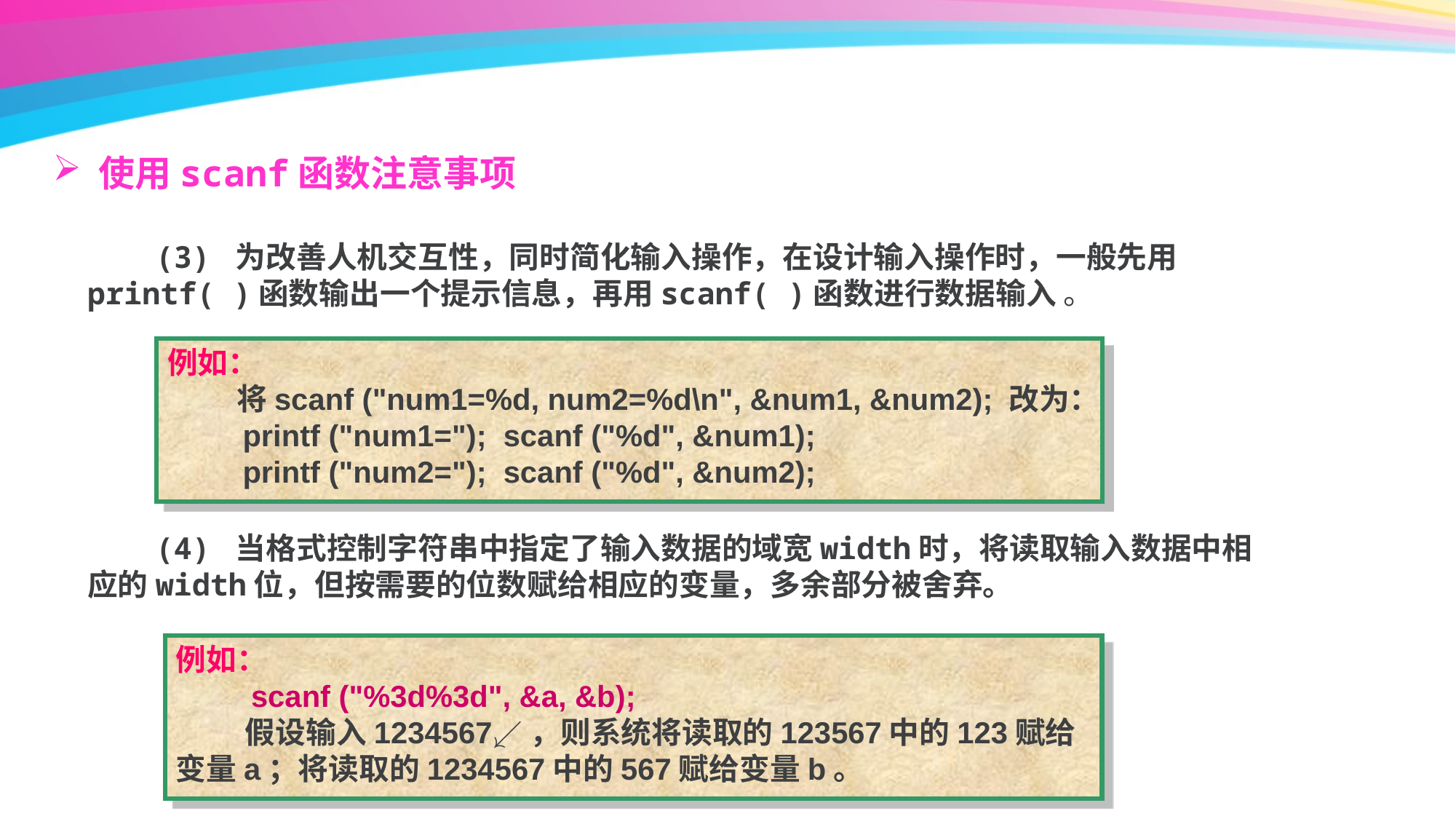

使用scanf函数注意事项
  (3) 为改善人机交互性，同时简化输入操作，在设计输入操作时，一般先用printf( )函数输出一个提示信息，再用scanf( )函数进行数据输入 。

  (4) 当格式控制字符串中指定了输入数据的域宽width时，将读取输入数据中相应的width位，但按需要的位数赋给相应的变量，多余部分被舍弃。
例如：
         将scanf ("num1=%d, num2=%d\n", &num1, &num2); 改为：
         printf ("num1=");  scanf ("%d", &num1);
         printf ("num2=");  scanf ("%d", &num2);
例如：
         scanf ("%3d%3d", &a, &b);
         假设输入1234567↙，则系统将读取的123567中的123赋给变量a；将读取的1234567中的567赋给变量b。